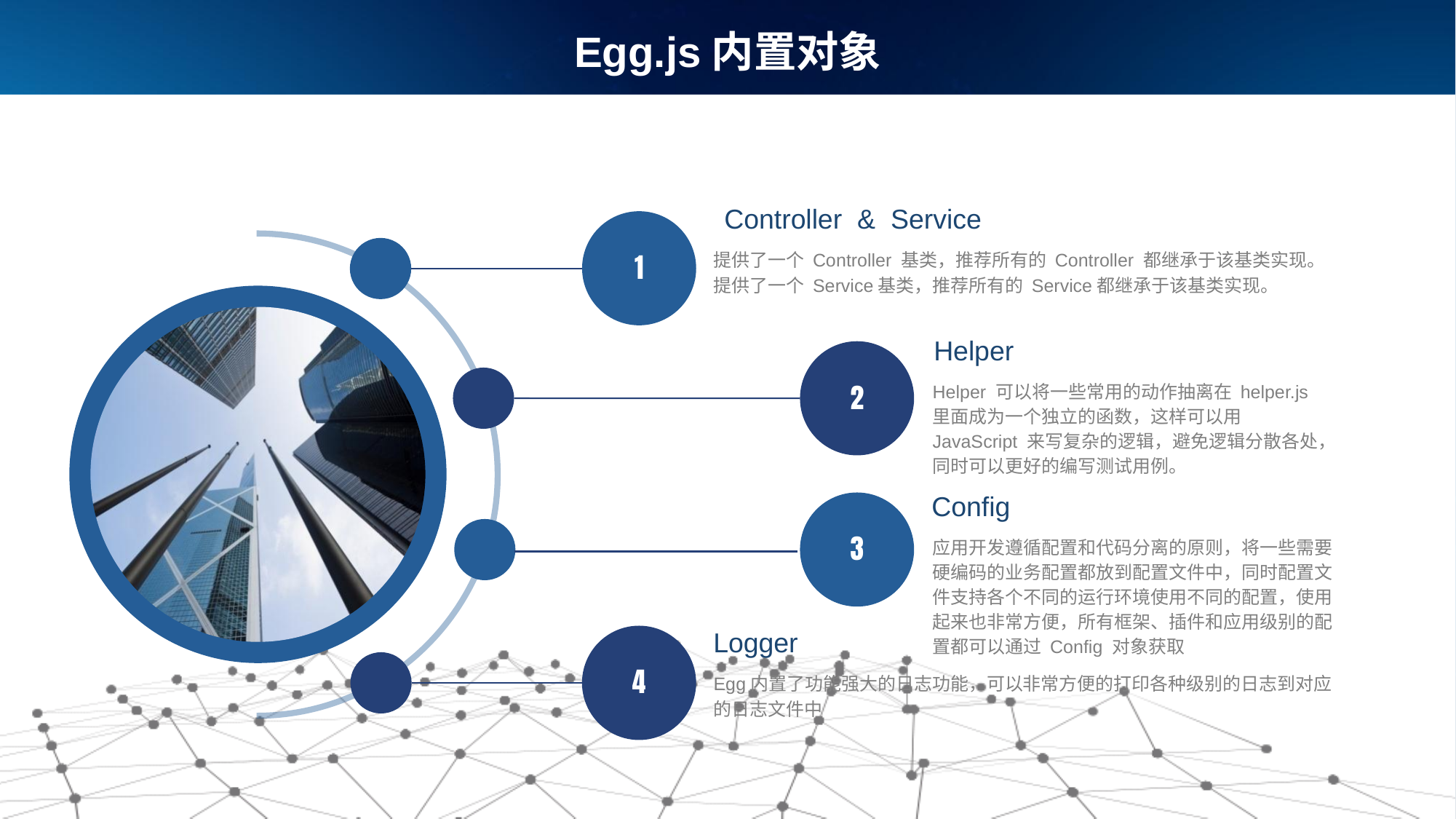

# Egg.js内置对象
Controller  &  Service
1

提供了一个 Controller 基类，推荐所有的 Controller 都继承于该基类实现。提供了一个 Service基类，推荐所有的 Service都继承于该基类实现。

Helper
2

Helper 可以将一些常用的动作抽离在 helper.js 里面成为一个独立的函数，这样可以用 JavaScript 来写复杂的逻辑，避免逻辑分散各处，同时可以更好的编写测试用例。
Config
3

应用开发遵循配置和代码分离的原则，将一些需要硬编码的业务配置都放到配置文件中，同时配置文件支持各个不同的运行环境使用不同的配置，使用起来也非常方便，所有框架、插件和应用级别的配置都可以通过 Config 对象获取
Logger
4

Egg内置了功能强大的日志功能，可以非常方便的打印各种级别的日志到对应的日志文件中